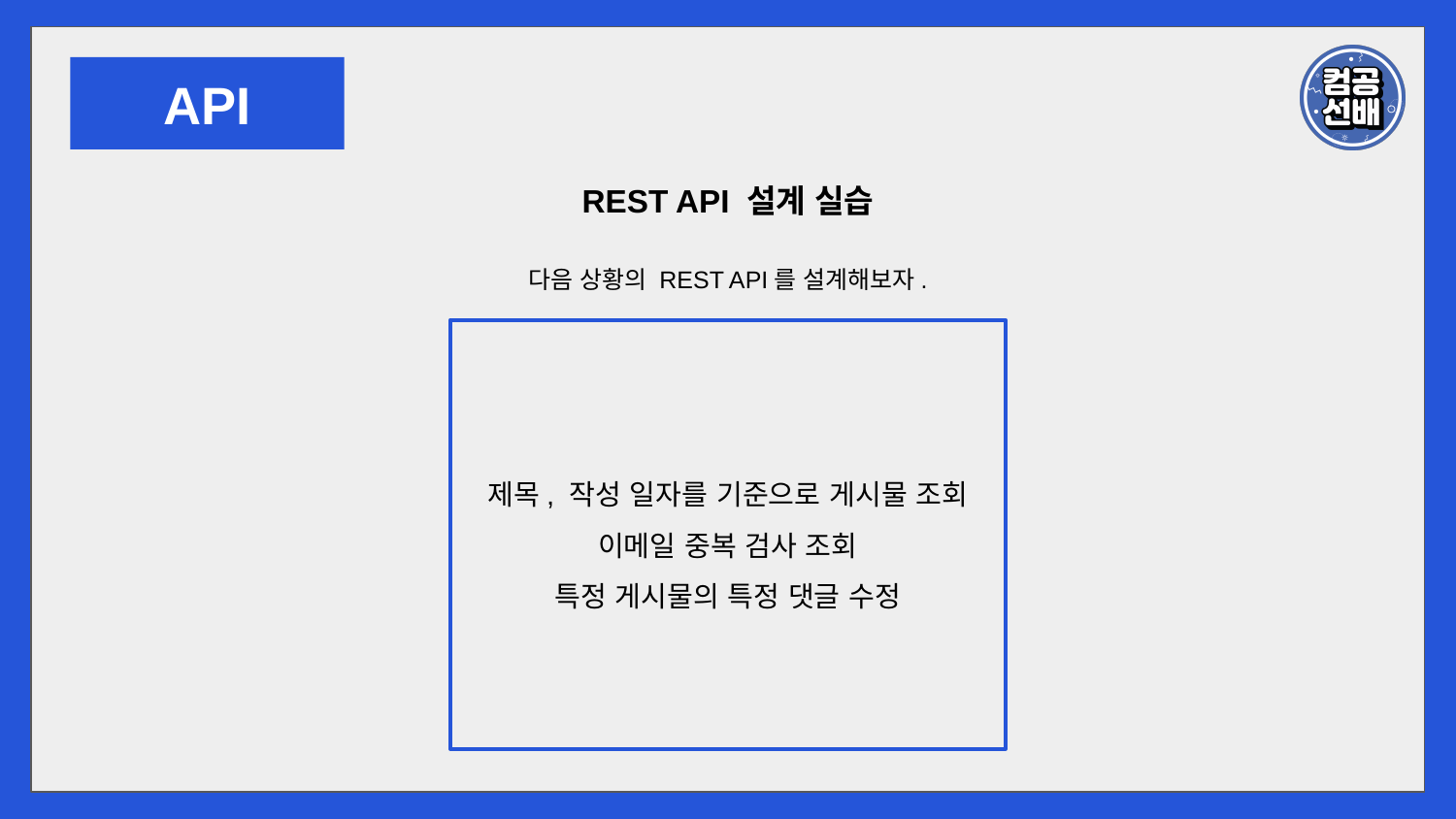

API
REST API 설계 실습
다음 상황의 REST API를 설계해보자.

제목, 작성 일자를 기준으로 게시물 조회
이메일 중복 검사 조회
특정 게시물의 특정 댓글 수정